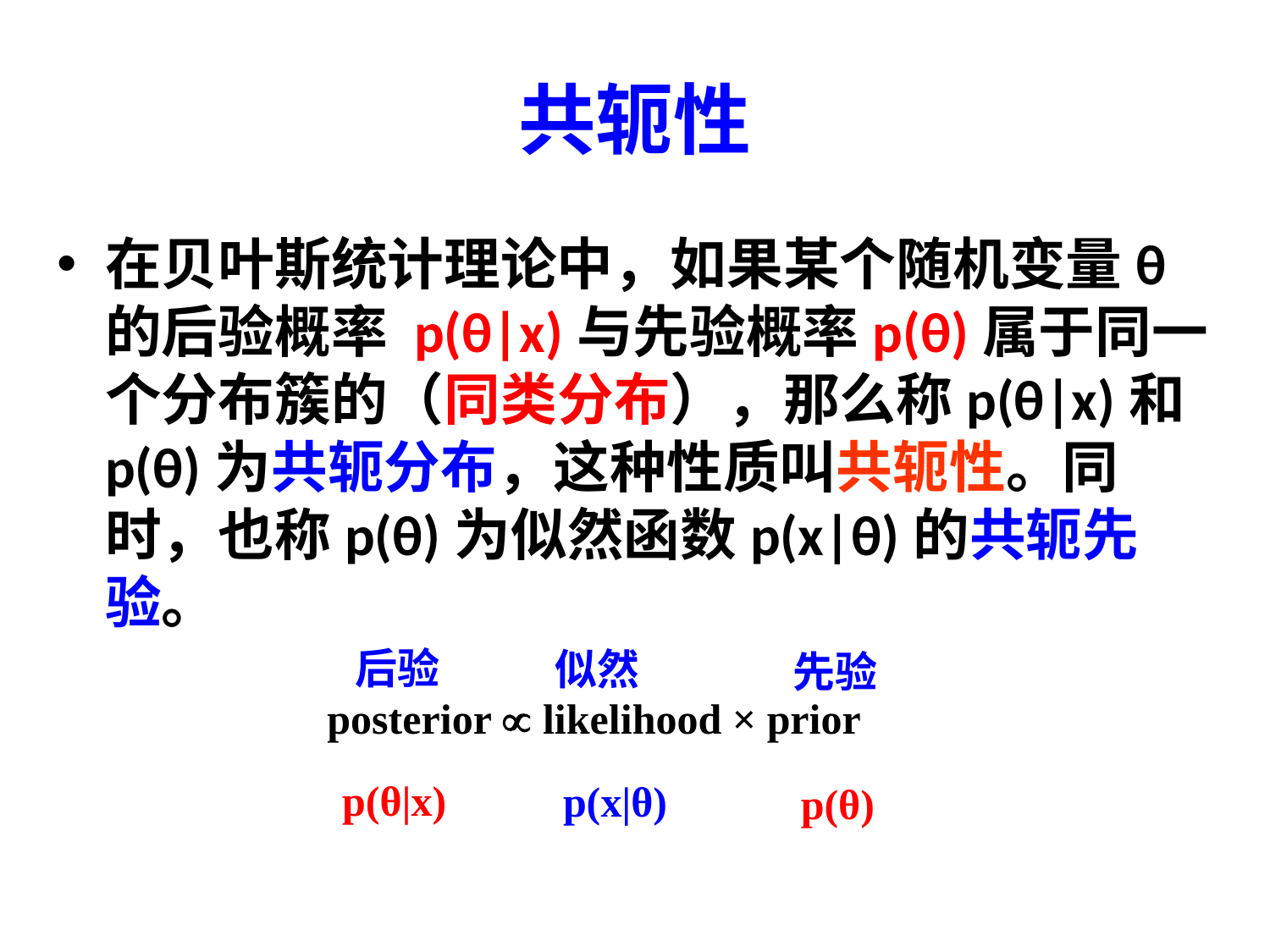

# 共轭性
在贝叶斯统计理论中，如果某个随机变量θ的后验概率 p(θ|x)与先验概率p(θ)属于同一个分布簇的（同类分布），那么称p(θ|x)和p(θ)为共轭分布，这种性质叫共轭性。同时，也称p(θ)为似然函数p(x|θ)的共轭先验。
后验
似然
先验
posterior ∝ likelihood × prior
p(θ|x)
p(x|θ)
p(θ)